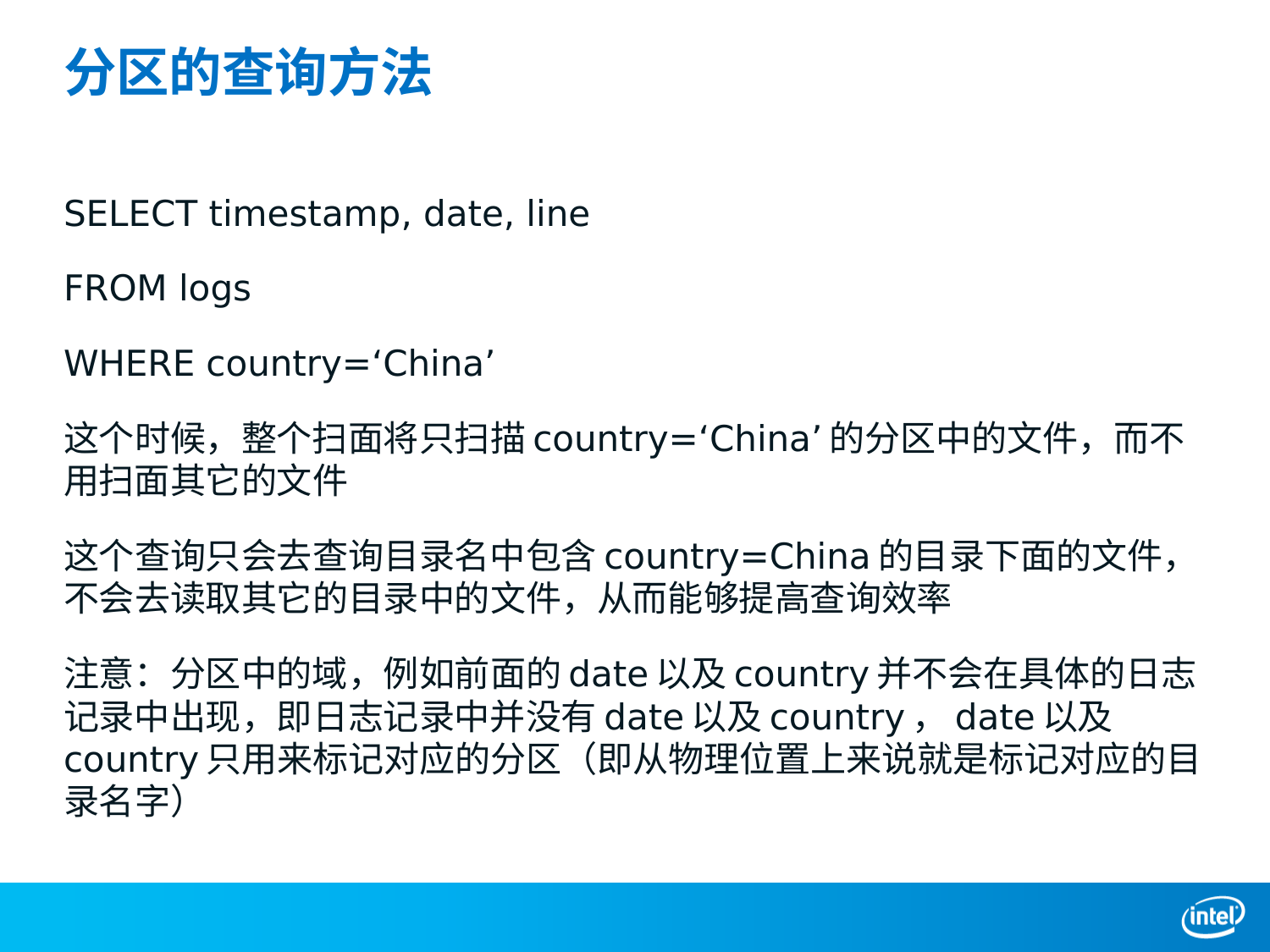

# 分区的查询方法
SELECT timestamp, date, line
FROM logs
WHERE country=‘China’
这个时候，整个扫面将只扫描country=‘China’的分区中的文件，而不用扫面其它的文件
这个查询只会去查询目录名中包含country=China的目录下面的文件，不会去读取其它的目录中的文件，从而能够提高查询效率
注意：分区中的域，例如前面的date以及country并不会在具体的日志记录中出现，即日志记录中并没有date以及country，date以及country只用来标记对应的分区（即从物理位置上来说就是标记对应的目录名字）